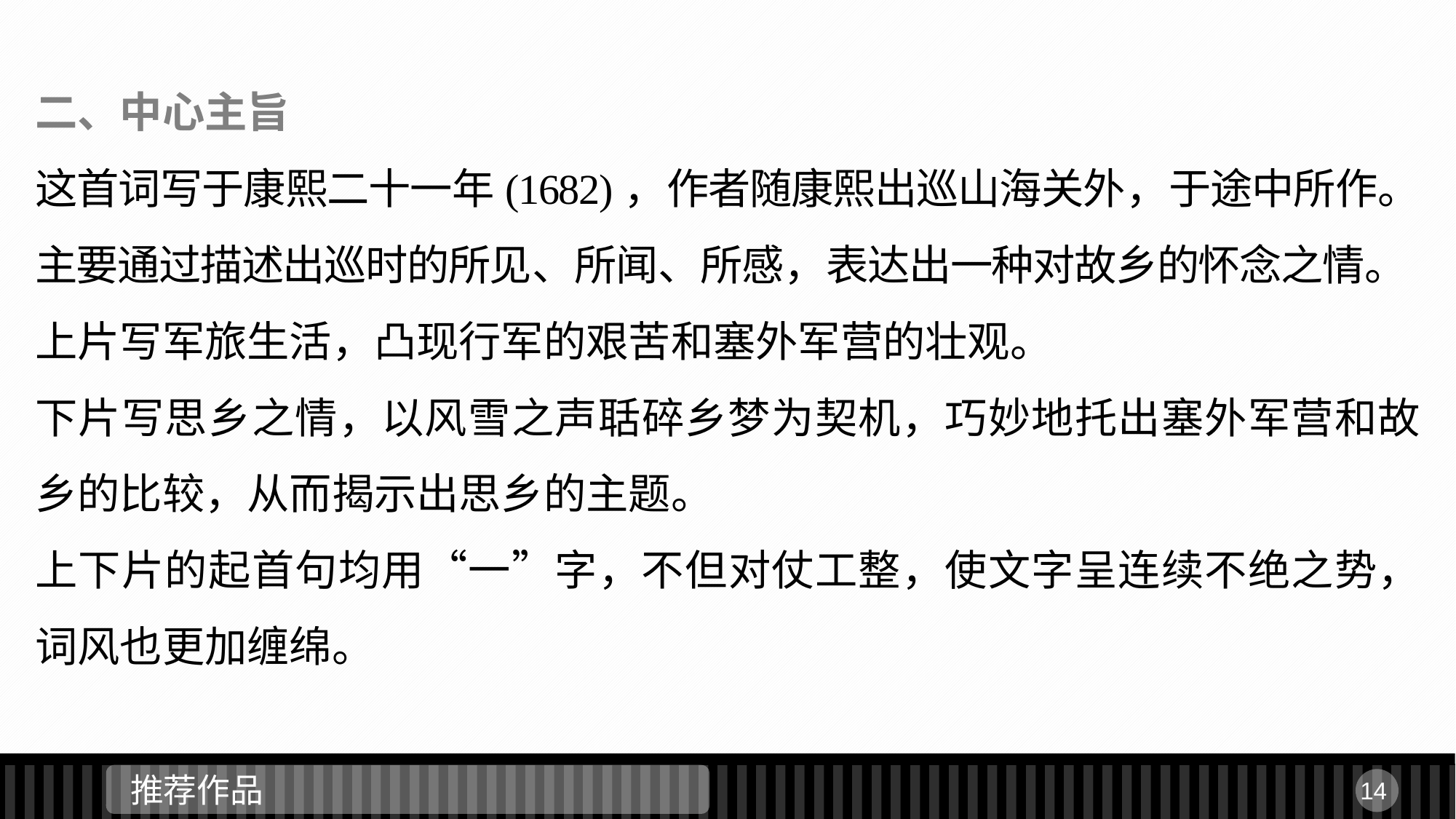

二、中心主旨
这首词写于康熙二十一年(1682)，作者随康熙出巡山海关外，于途中所作。主要通过描述出巡时的所见、所闻、所感，表达出一种对故乡的怀念之情。
上片写军旅生活，凸现行军的艰苦和塞外军营的壮观。
下片写思乡之情，以风雪之声聒碎乡梦为契机，巧妙地托出塞外军营和故乡的比较，从而揭示出思乡的主题。
上下片的起首句均用“一”字，不但对仗工整，使文字呈连续不绝之势，词风也更加缠绵。